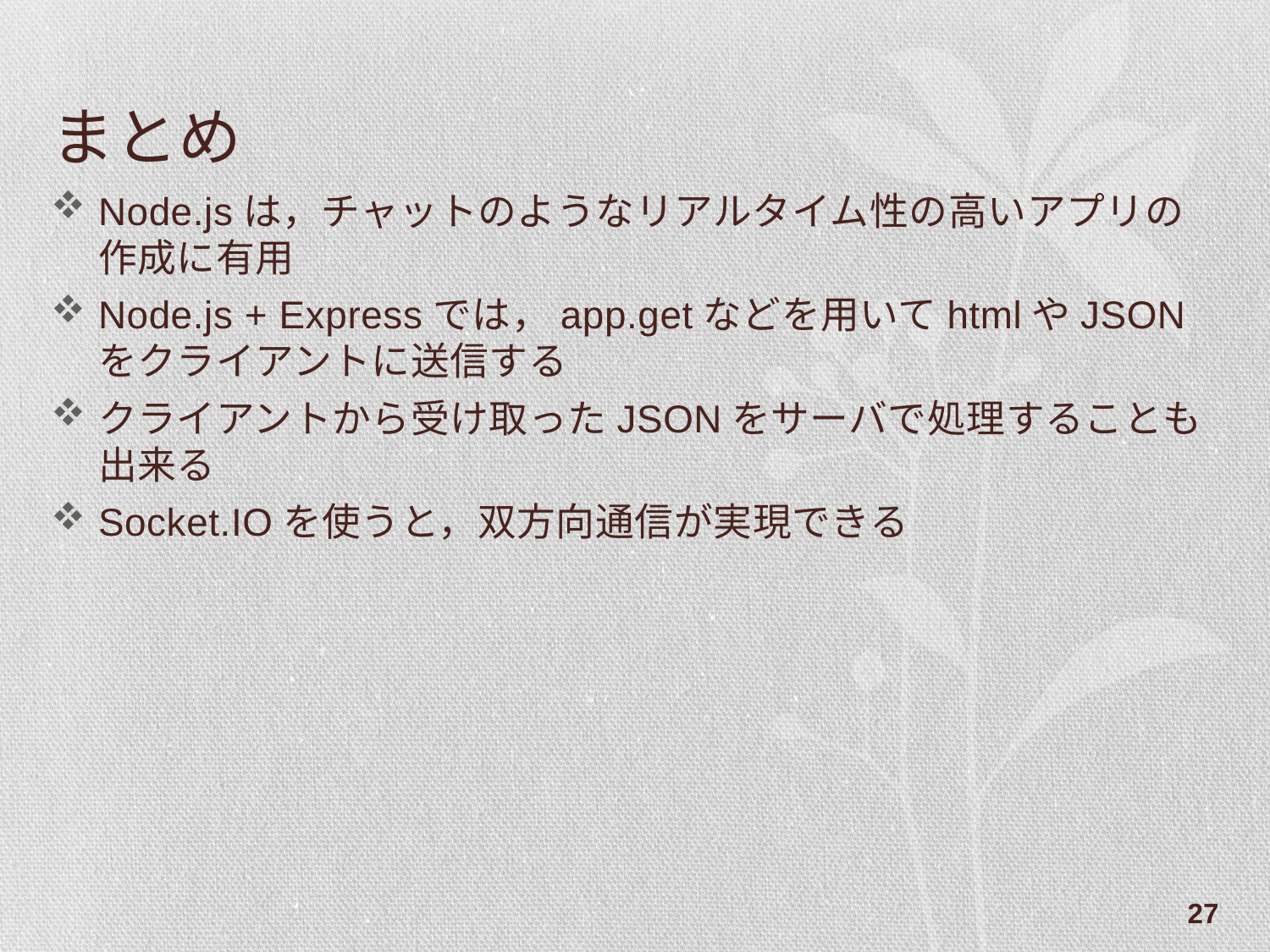

# まとめ
Node.jsは，チャットのようなリアルタイム性の高いアプリの作成に有用
Node.js + Expressでは，app.getなどを用いてhtmlやJSONをクライアントに送信する
クライアントから受け取ったJSONをサーバで処理することも出来る
Socket.IOを使うと，双方向通信が実現できる
27